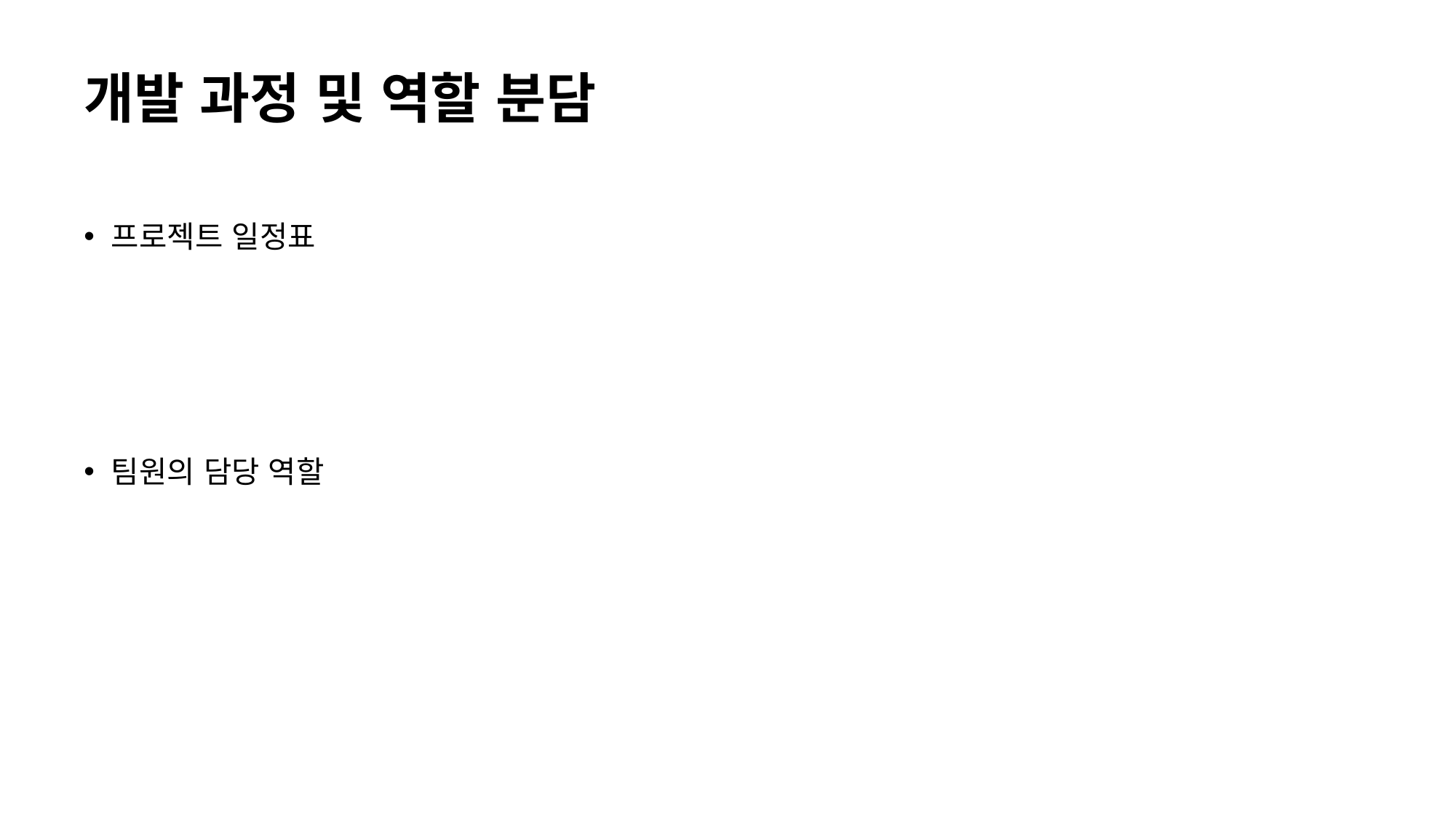

# 개발 과정 및 역할 분담
프로젝트 일정표

팀원의 담당 역할